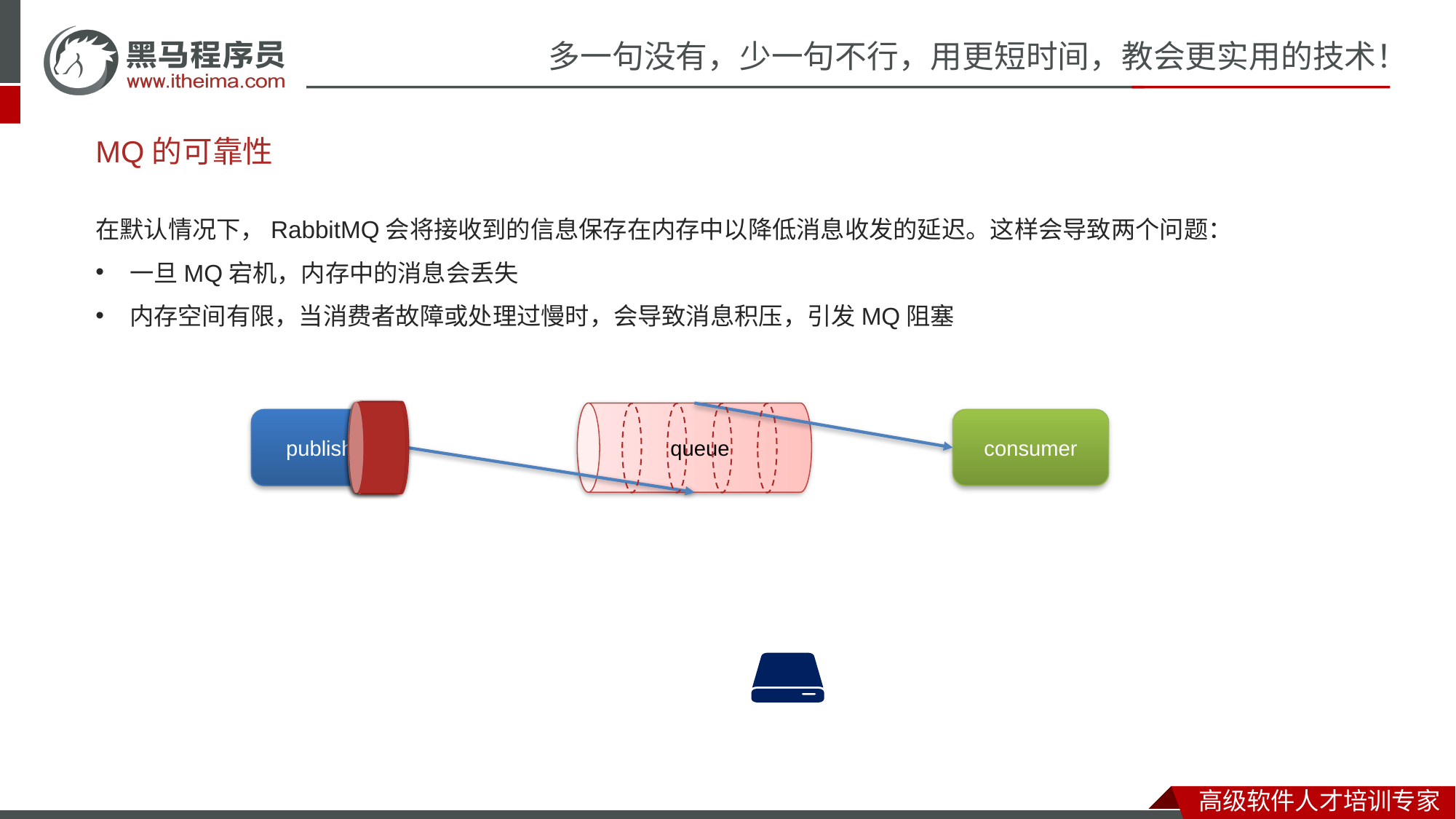

# MQ的可靠性
在默认情况下，RabbitMQ会将接收到的信息保存在内存中以降低消息收发的延迟。这样会导致两个问题：
一旦MQ宕机，内存中的消息会丢失
内存空间有限，当消费者故障或处理过慢时，会导致消息积压，引发MQ阻塞
queue

publisher
consumer